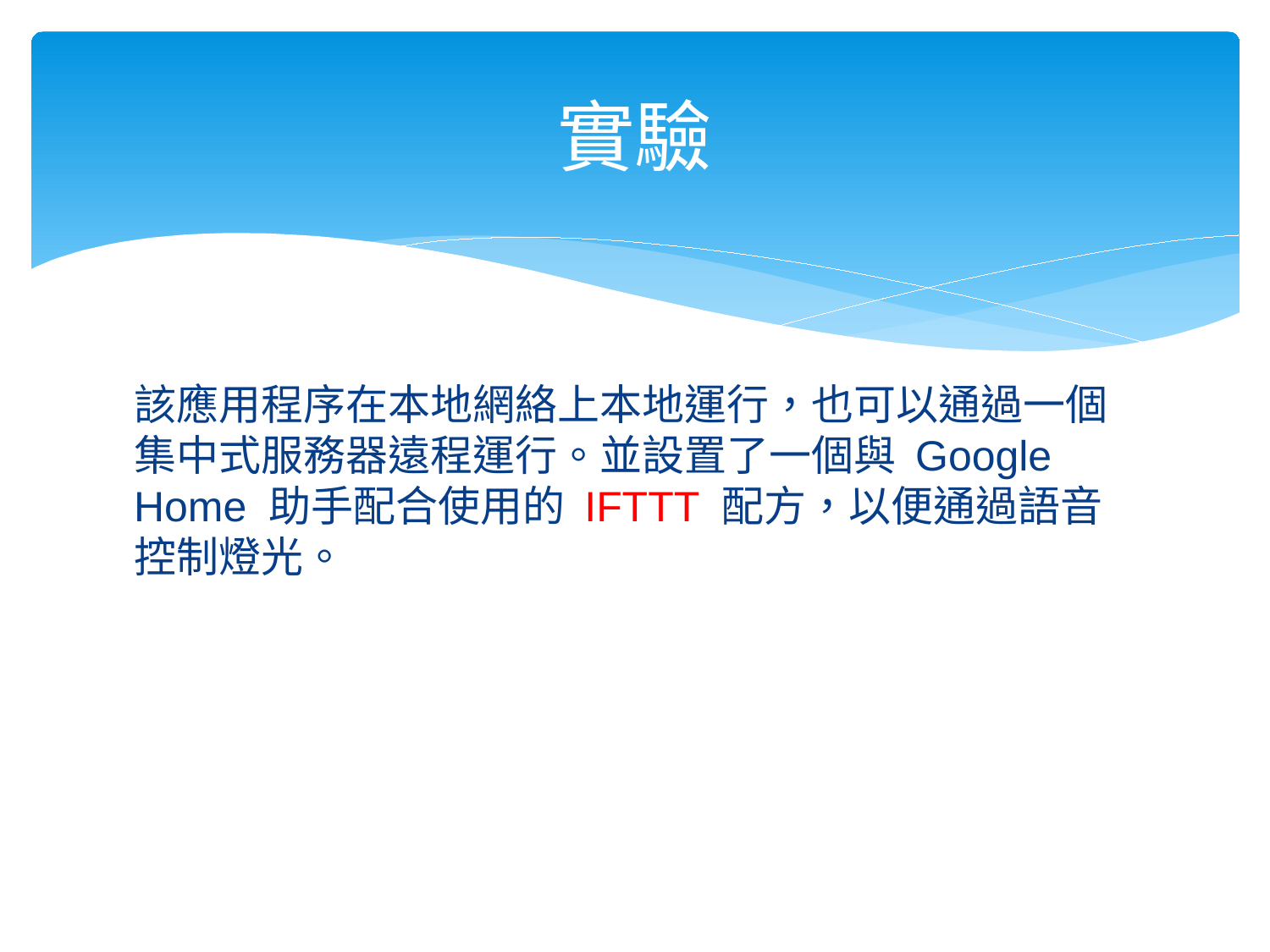

# 實驗
該應用程序在本地網絡上本地運行，也可以通過一個集中式服務器遠程運行。並設置了一個與 Google Home 助手配合使用的 IFTTT 配方，以便通過語音控制燈光。